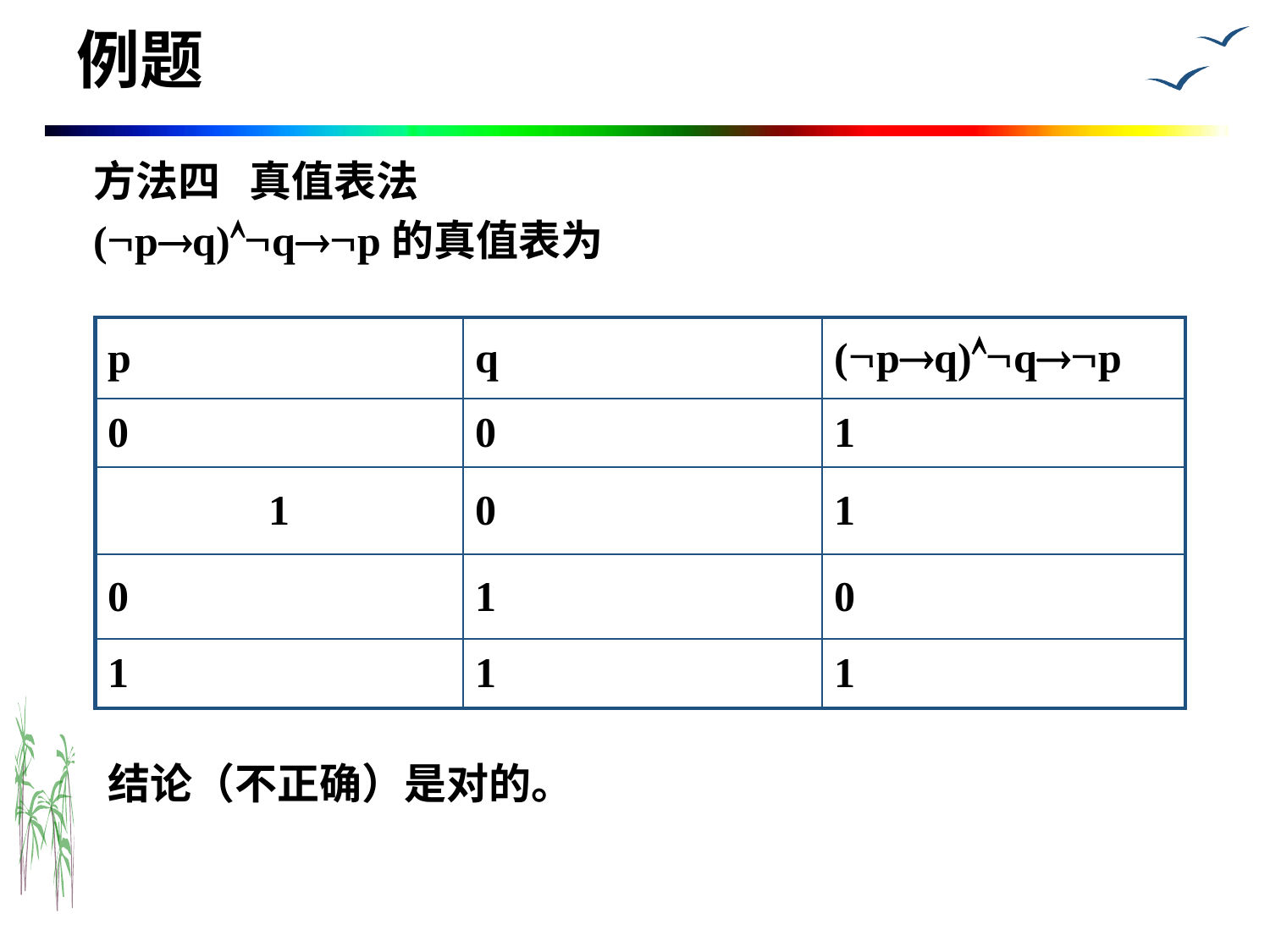

# 例题
方法四   真值表法
(¬p→q)∧¬q→¬p的真值表为
| p | q | (¬p→q)∧¬q→¬p |
| --- | --- | --- |
| 0 | 0 | 1 |
| 1 | 0 | 1 |
| 0 | 1 | 0 |
| 1 | 1 | 1 |
结论（不正确）是对的。